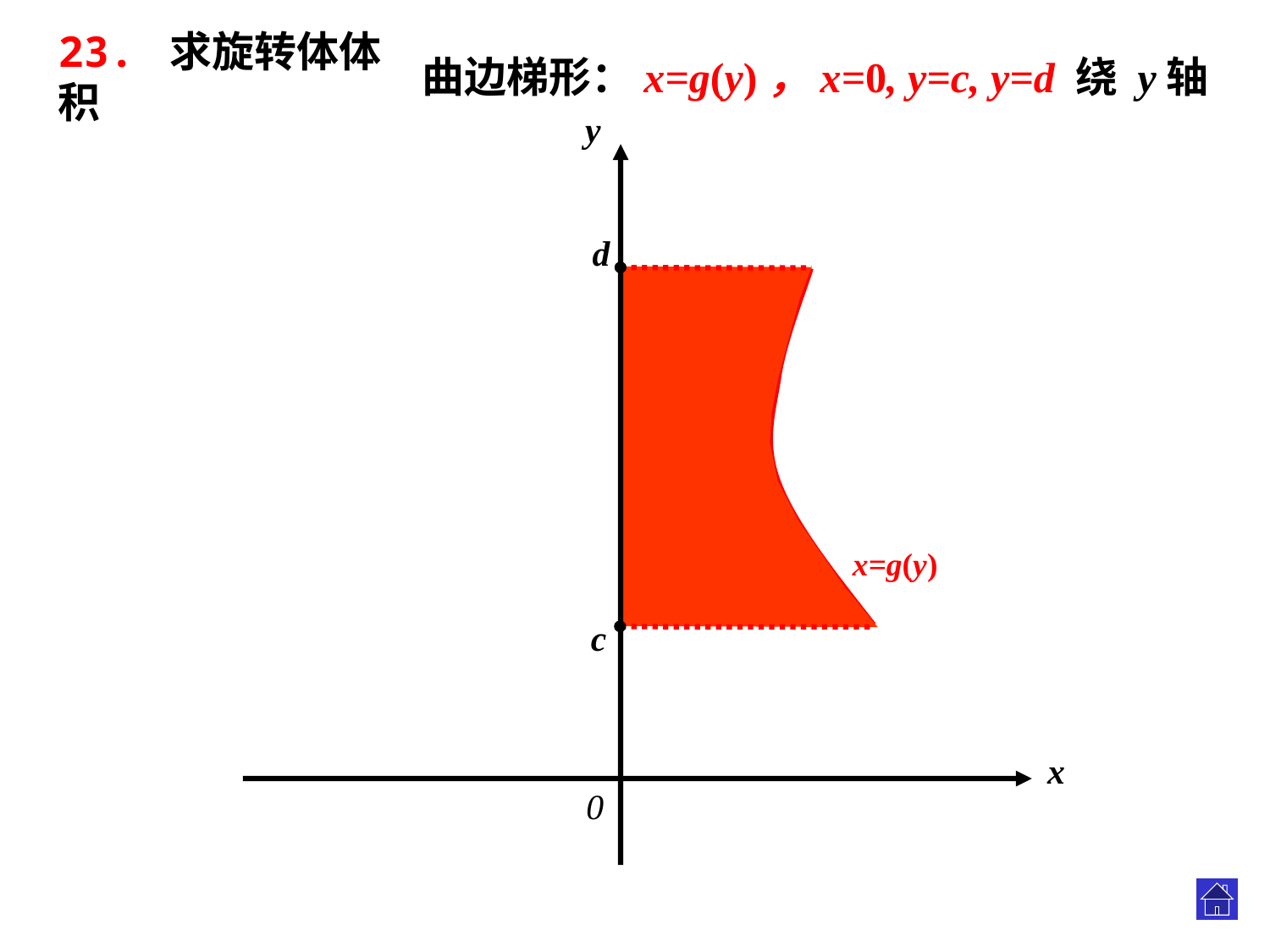

曲边梯形：x=g(y)，x=0, y=c, y=d 绕 y轴
23. 求旋转体体积
y

x
0

d

x=g(y)
c